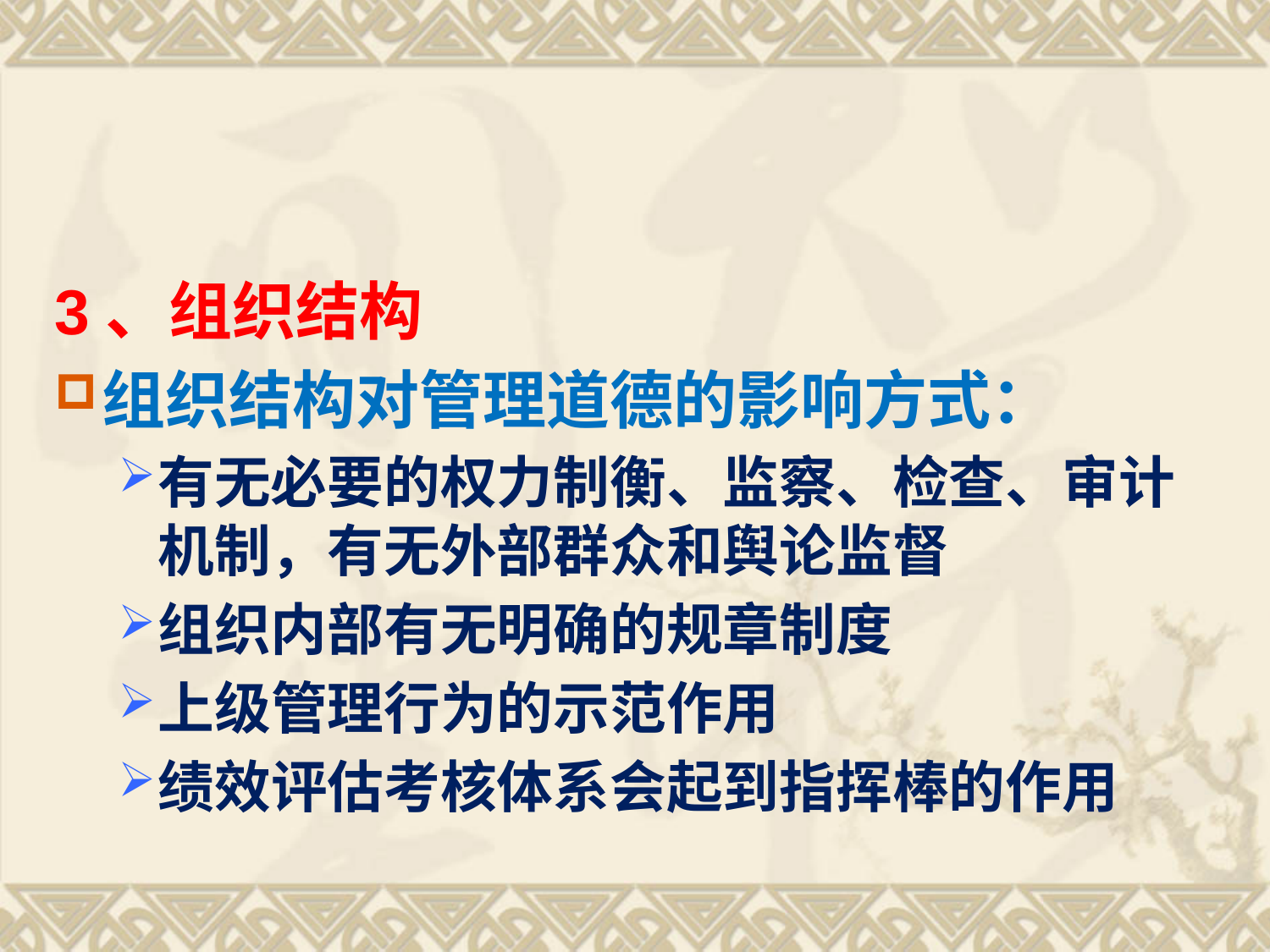

#
3、组织结构
组织结构对管理道德的影响方式：
有无必要的权力制衡、监察、检查、审计机制，有无外部群众和舆论监督
组织内部有无明确的规章制度
上级管理行为的示范作用
绩效评估考核体系会起到指挥棒的作用